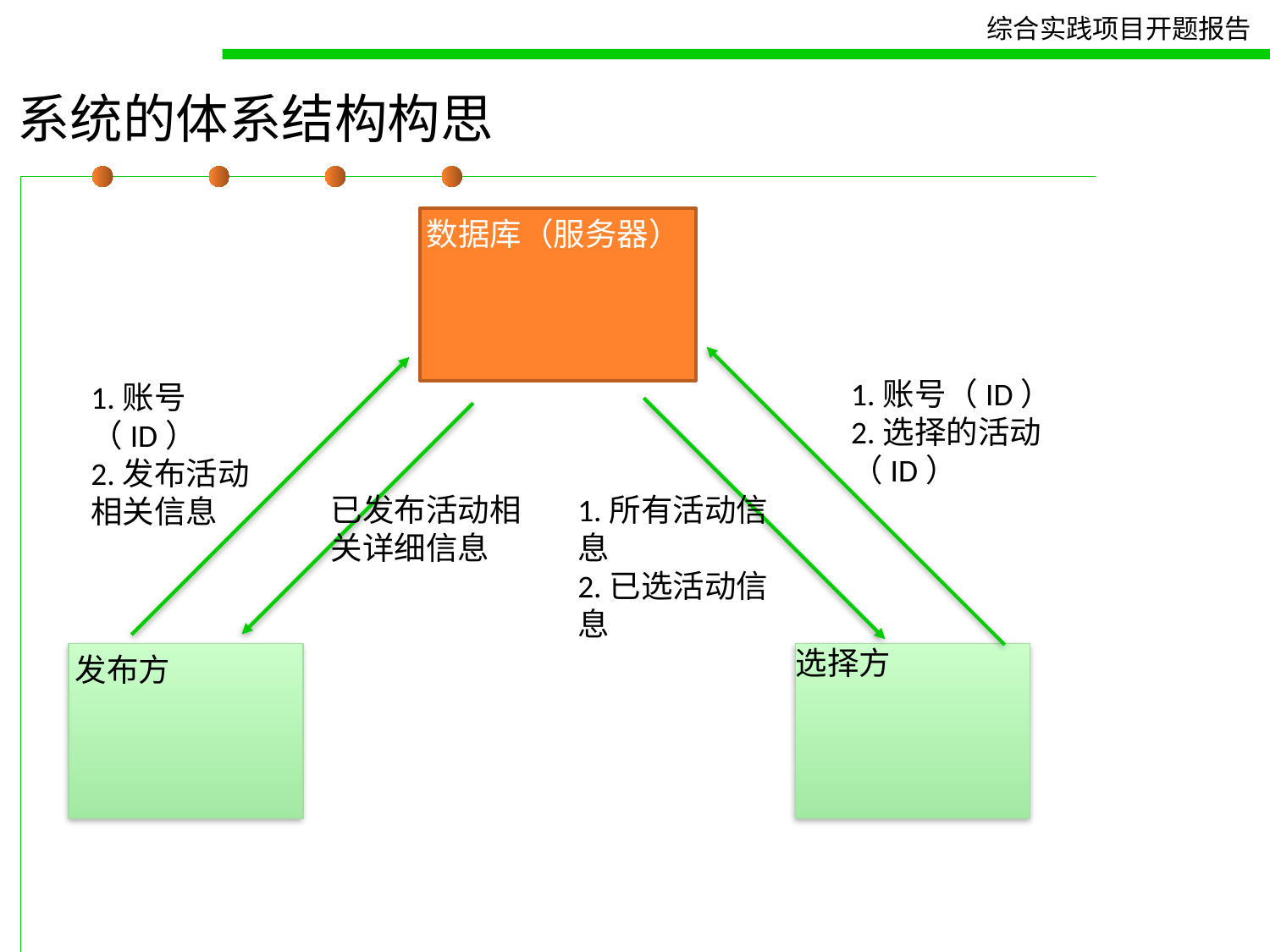

系统的体系结构构思

数据库（服务器）

1.账号（ID）
2.发布活动相关信息
1.账号（ID）
2.选择的活动（ID）

已发布活动相关详细信息
1.所有活动信息
2.已选活动信息

发布方

选择方